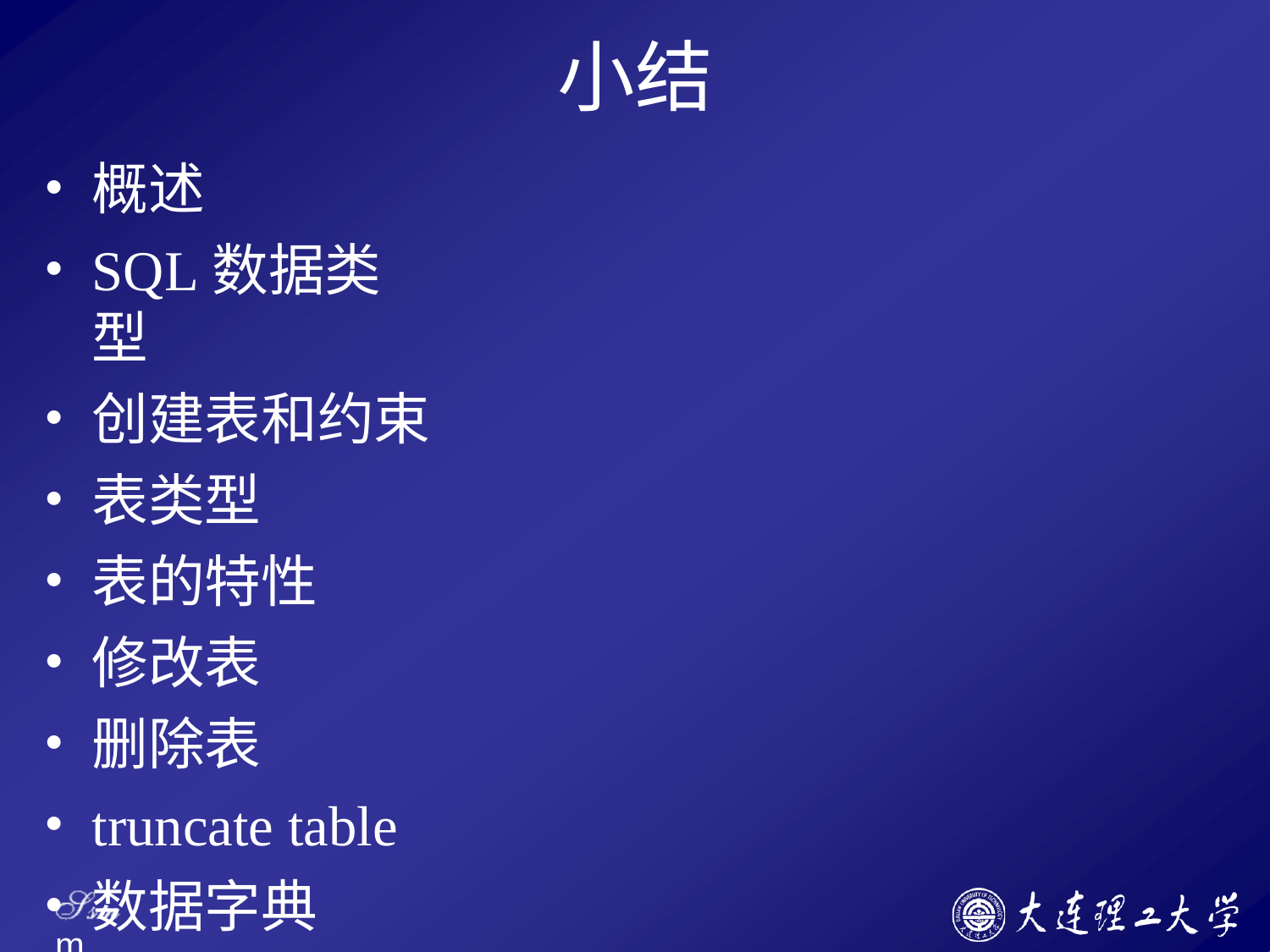

# 小结
概述
SQL数据类型
创建表和约束
表类型
表的特性
修改表
删除表
truncate table
数据字典

Ssm